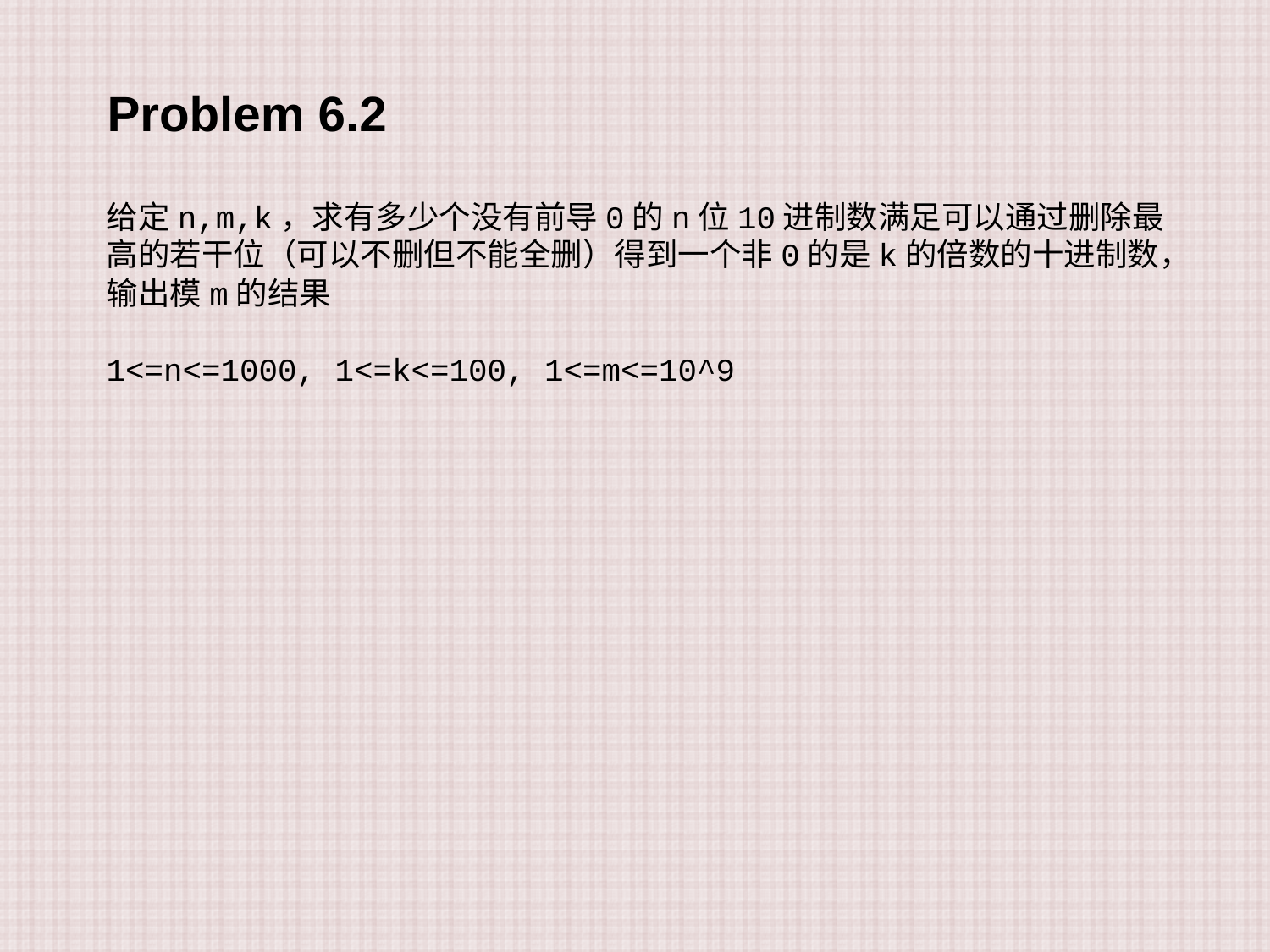

Problem 6.2
给定n,m,k，求有多少个没有前导0的n位10进制数满足可以通过删除最高的若干位（可以不删但不能全删）得到一个非0的是k的倍数的十进制数，输出模m的结果

1<=n<=1000, 1<=k<=100, 1<=m<=10^9